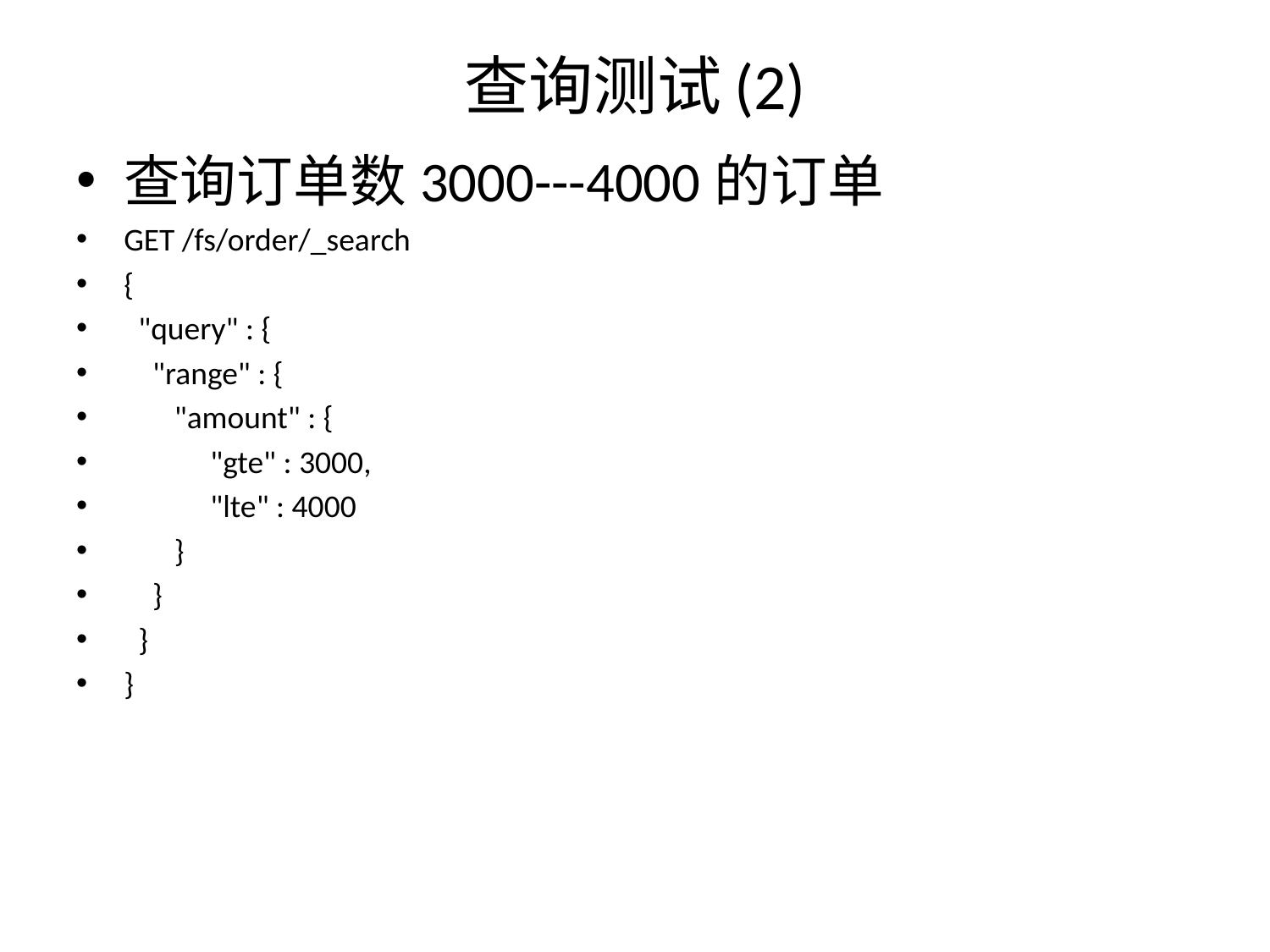

# 查询测试(2)
查询订单数3000---4000的订单
GET /fs/order/_search
{
  "query" : {
    "range" : {
       "amount" : {
            "gte" : 3000,
            "lte" : 4000
       }
    }
  }
}